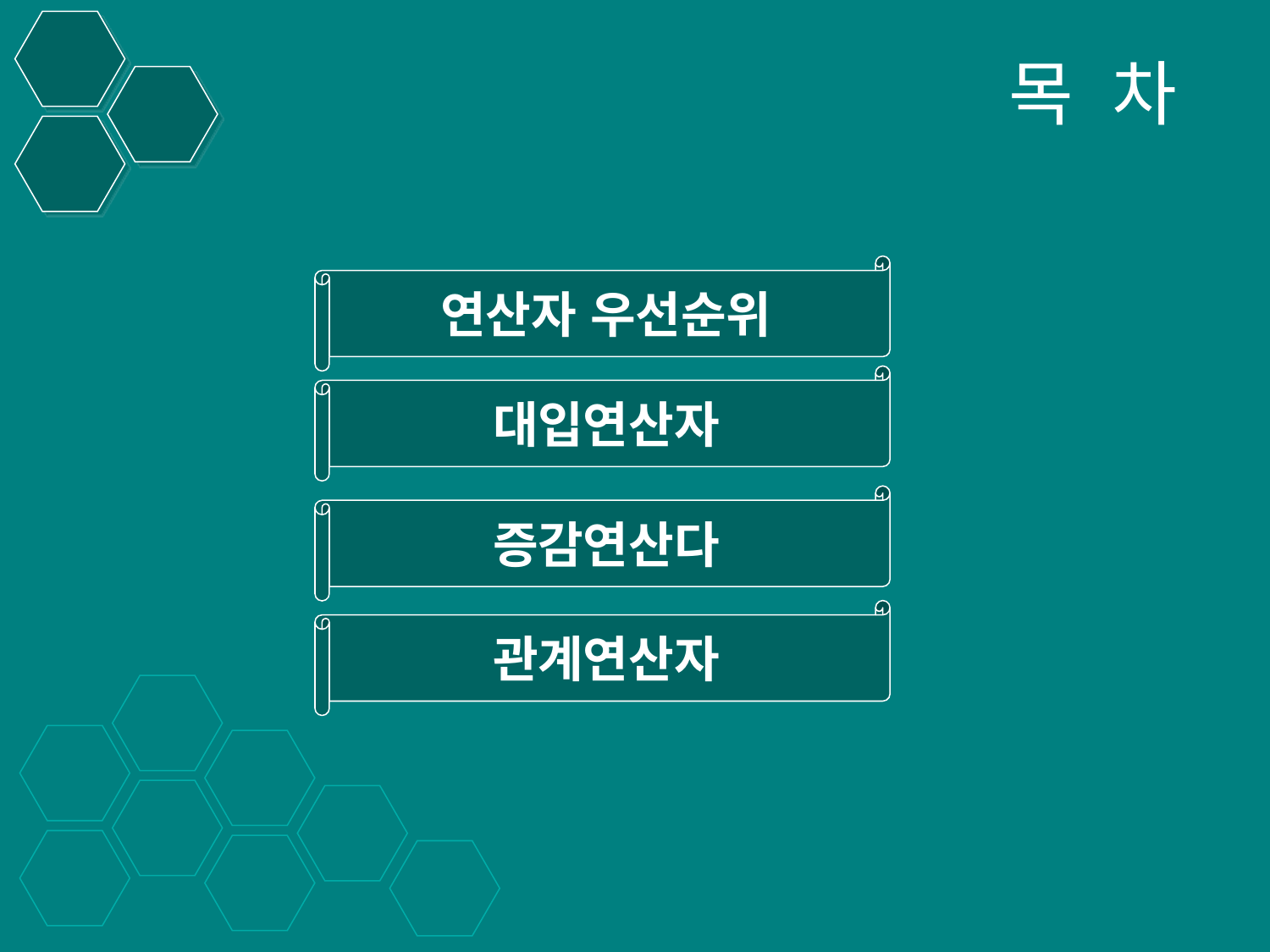

# 목  차
연산자 우선순위
대입연산자
증감연산다
관계연산자